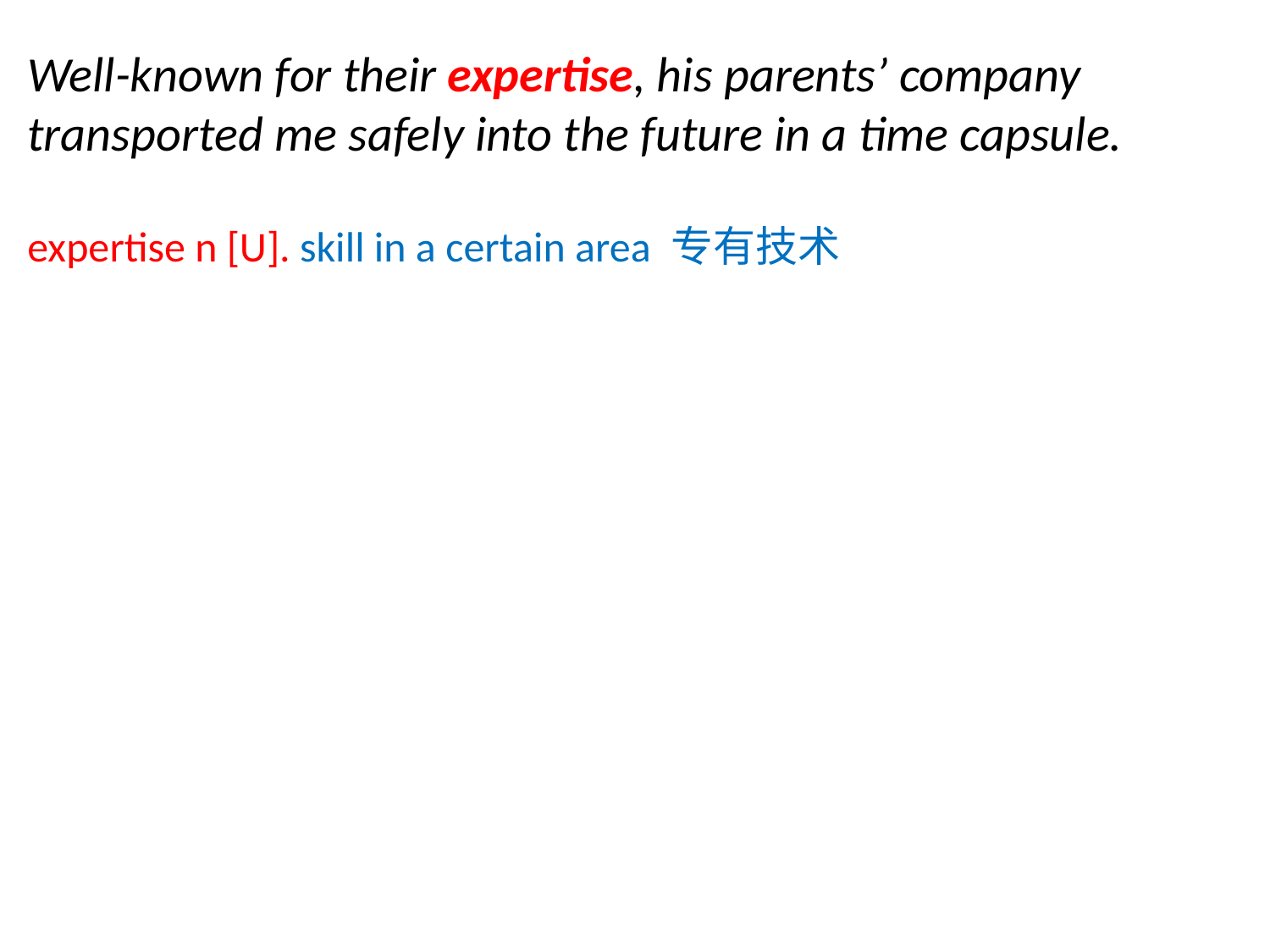

Well-known for their expertise, his parents’ company transported me safely into the future in a time capsule.

expertise n [U]. skill in a certain area 专有技术